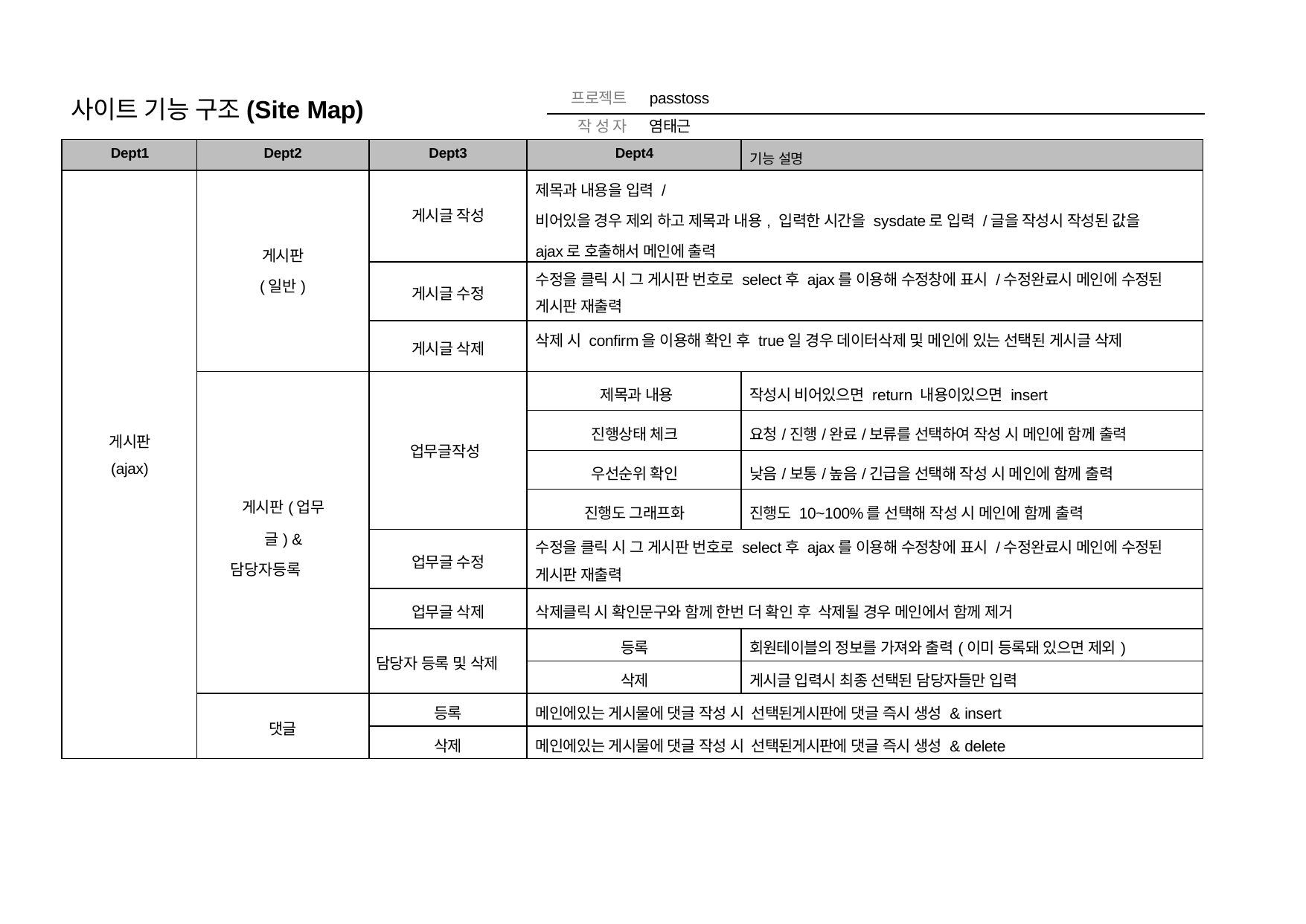

프로젝트	passtoss
사이트 기능 구조(Site Map)

작 성 자	염태근
| Dept1 | Dept2 | Dept3 | Dept4 | 기능 설명 |
| --- | --- | --- | --- | --- |
| 게시판 (ajax) | 게시판 (일반) | 게시글 작성 | 제목과 내용을 입력 / 비어있을 경우 제외 하고 제목과 내용, 입력한 시간을 sysdate로 입력 /글을 작성시 작성된 값을 ajax로 호출해서 메인에 출력 |  |
|  |  | 게시글 수정 | 수정을 클릭 시 그 게시판 번호로 select후 ajax를 이용해 수정창에 표시 /수정완료시 메인에 수정된 게시판 재출력 |  |
|  |  | 게시글 삭제 | 삭제 시 confirm을 이용해 확인 후 true일 경우 데이터삭제 및 메인에 있는 선택된 게시글 삭제 |  |
|  | 게시판(업무글) & 담당자등록 | 업무글작성 | 제목과 내용 | 작성시 비어있으면 return 내용이있으면 insert |
|  |  |  | 진행상태 체크 | 요청/진행/완료/보류를 선택하여 작성 시 메인에 함께 출력 |
|  |  |  | 우선순위 확인 | 낮음/보통/높음/긴급을 선택해 작성 시 메인에 함께 출력 |
|  |  |  | 진행도 그래프화 | 진행도 10~100%를 선택해 작성 시 메인에 함께 출력 |
|  |  | 업무글 수정 | 수정을 클릭 시 그 게시판 번호로 select후 ajax를 이용해 수정창에 표시 /수정완료시 메인에 수정된 게시판 재출력 |  |
|  |  | 업무글 삭제 | 삭제클릭 시 확인문구와 함께 한번 더 확인 후 삭제될 경우 메인에서 함께 제거 |  |
|  |  | 담당자 등록 및 삭제 | 등록 | 회원테이블의 정보를 가져와 출력(이미 등록돼 있으면 제외) |
|  |  |  | 삭제 | 게시글 입력시 최종 선택된 담당자들만 입력 |
|  | 댓글 | 등록 | 메인에있는 게시물에 댓글 작성 시 선택된게시판에 댓글 즉시 생성 & insert |  |
|  |  | 삭제 | 메인에있는 게시물에 댓글 작성 시 선택된게시판에 댓글 즉시 생성 & delete |  |